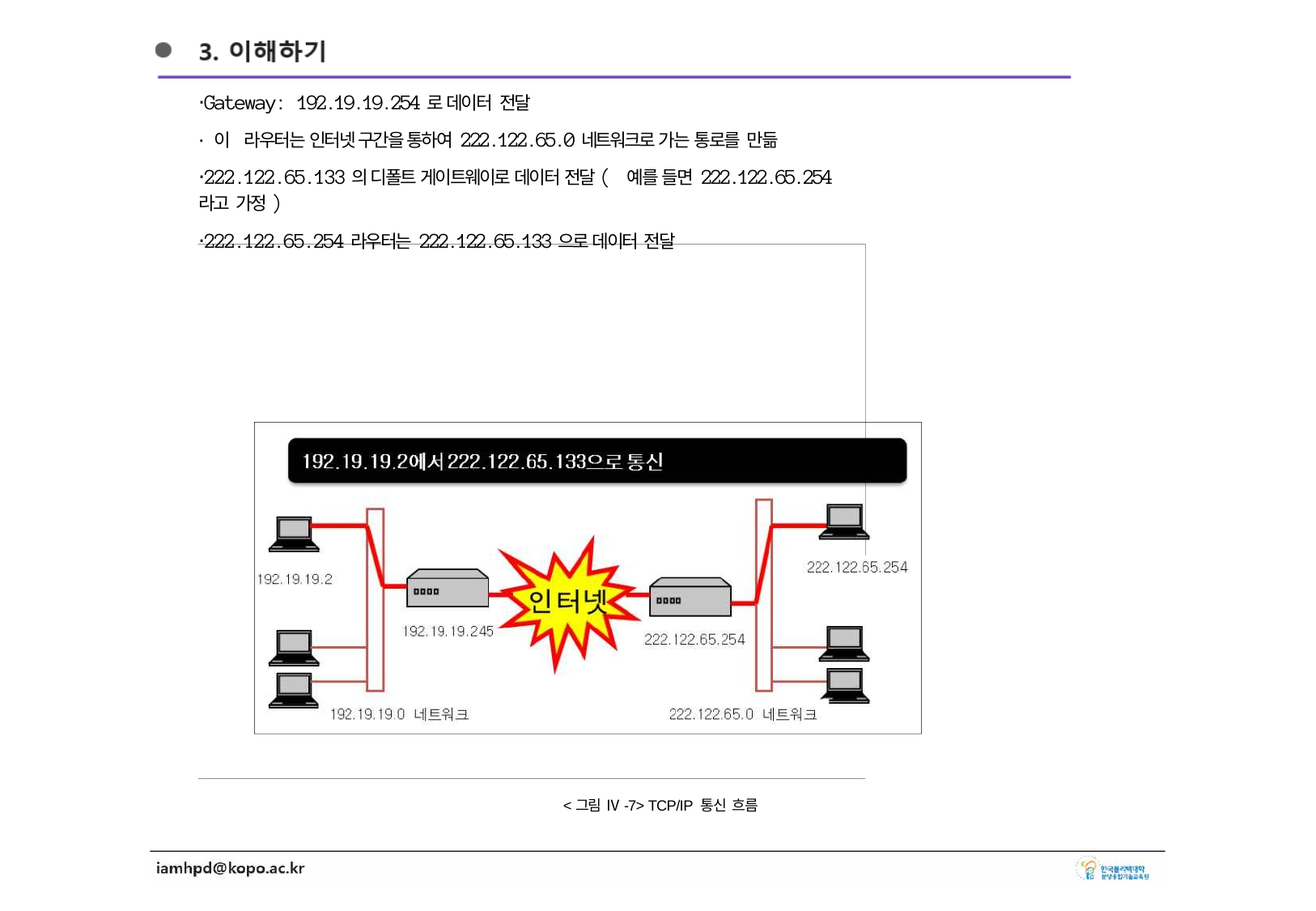

∙Gateway: 192.19.19.254로 데이터 전달
∙이 라우터는 인터넷 구간을 통하여 222.122.65.0네트워크로 가는 통로를 만듦
∙222.122.65.133의 디폴트 게이트웨이로 데이터 전달( 예를 들면 222.122.65.254 라고 가정)
∙222.122.65.254라우터는 222.122.65.133으로 데이터 전달

<그림 Ⅳ-7> TCP/IP 통신 흐름